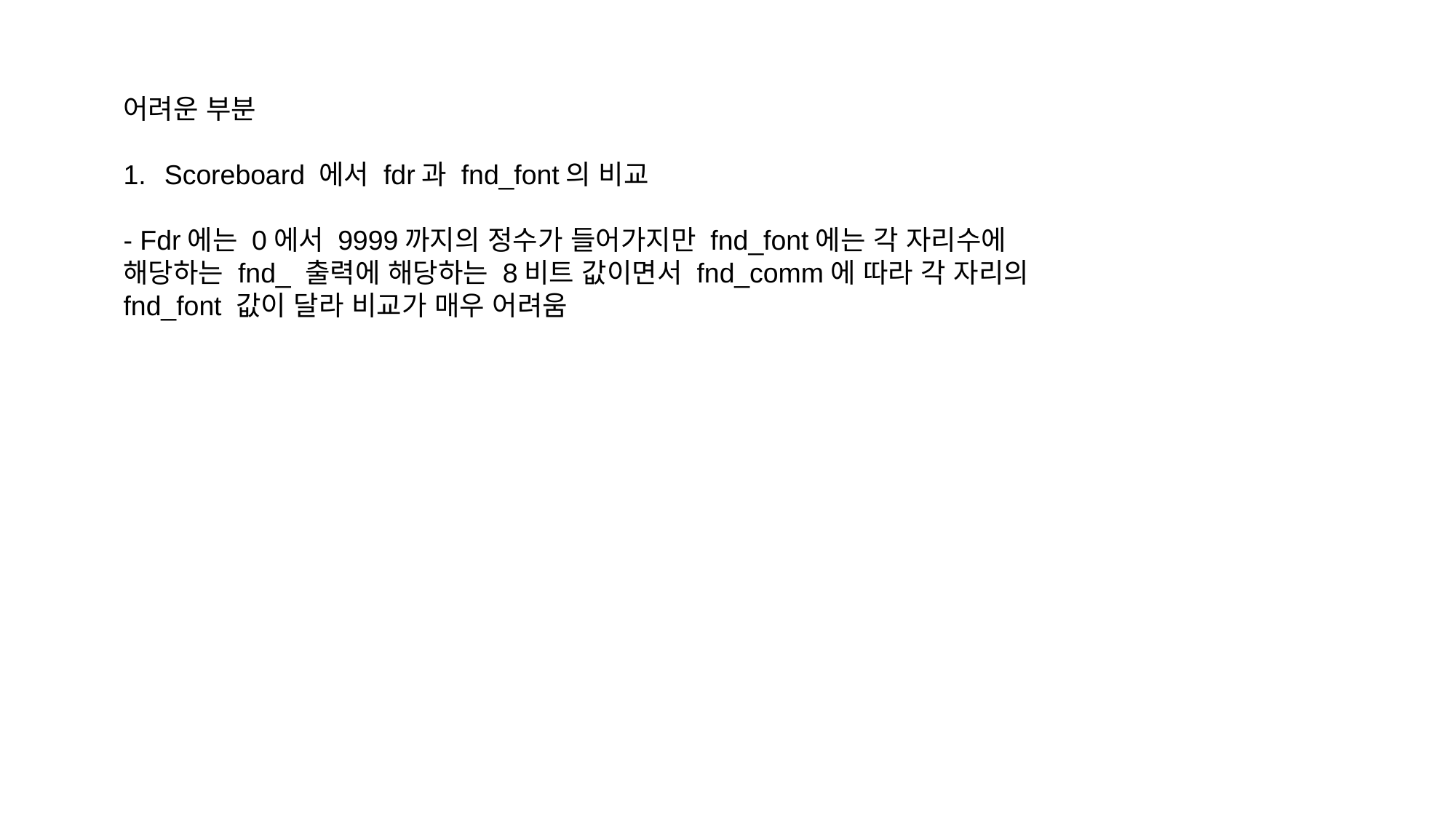

어려운 부분

Scoreboard 에서 fdr과 fnd_font의 비교

- Fdr에는 0에서 9999까지의 정수가 들어가지만 fnd_font에는 각 자리수에 해당하는 fnd_ 출력에 해당하는 8비트 값이면서 fnd_comm에 따라 각 자리의 fnd_font 값이 달라 비교가 매우 어려움